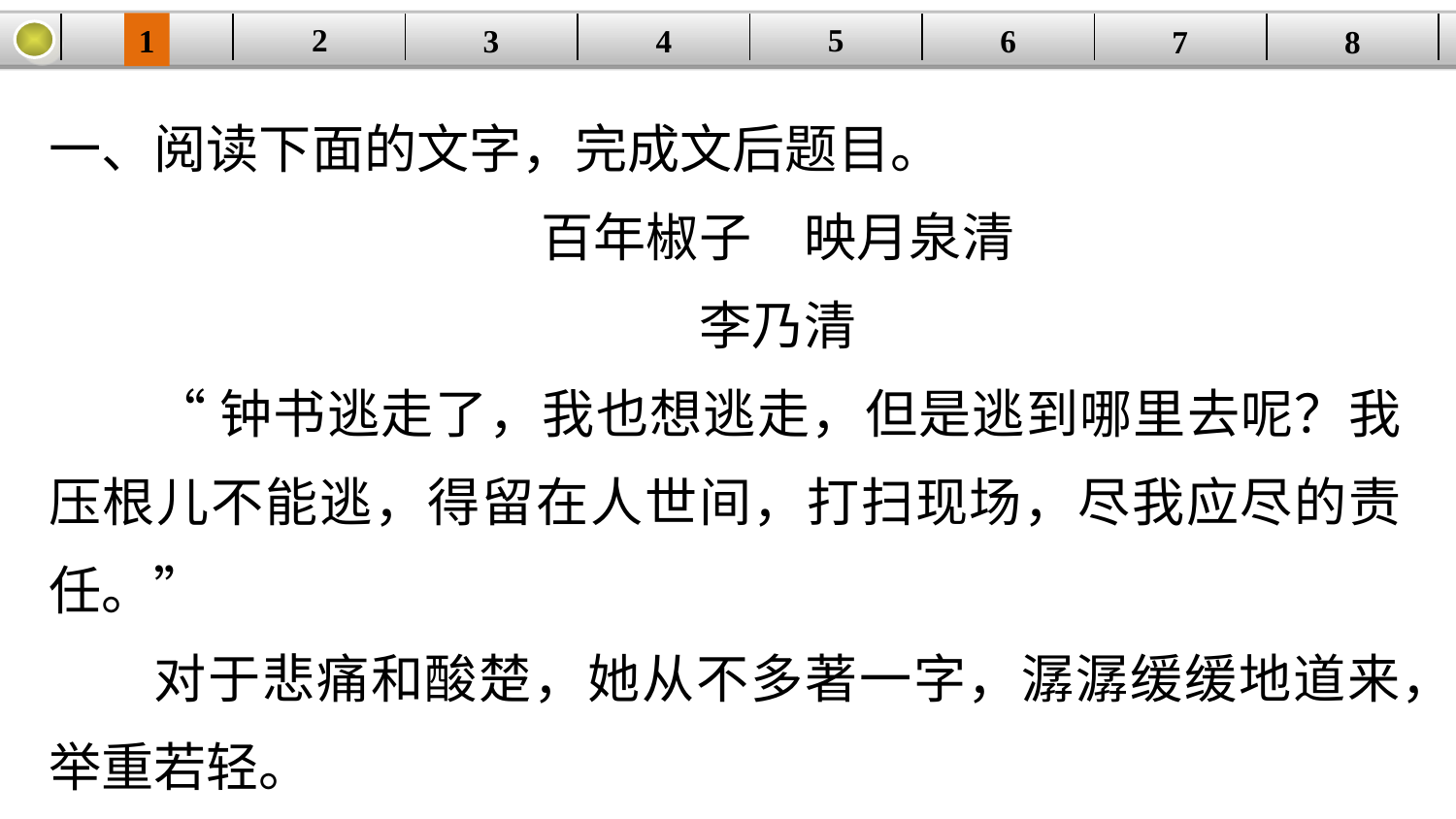

5
2
1
4
6
|  |  |  |  |  |  |  |  |
| --- | --- | --- | --- | --- | --- | --- | --- |
3
8
7

一、阅读下面的文字，完成文后题目。
百年椒子　映月泉清
李乃清
“钟书逃走了，我也想逃走，但是逃到哪里去呢？我压根儿不能逃，得留在人世间，打扫现场，尽我应尽的责任。”
对于悲痛和酸楚，她从不多著一字，潺潺缓缓地道来，举重若轻。